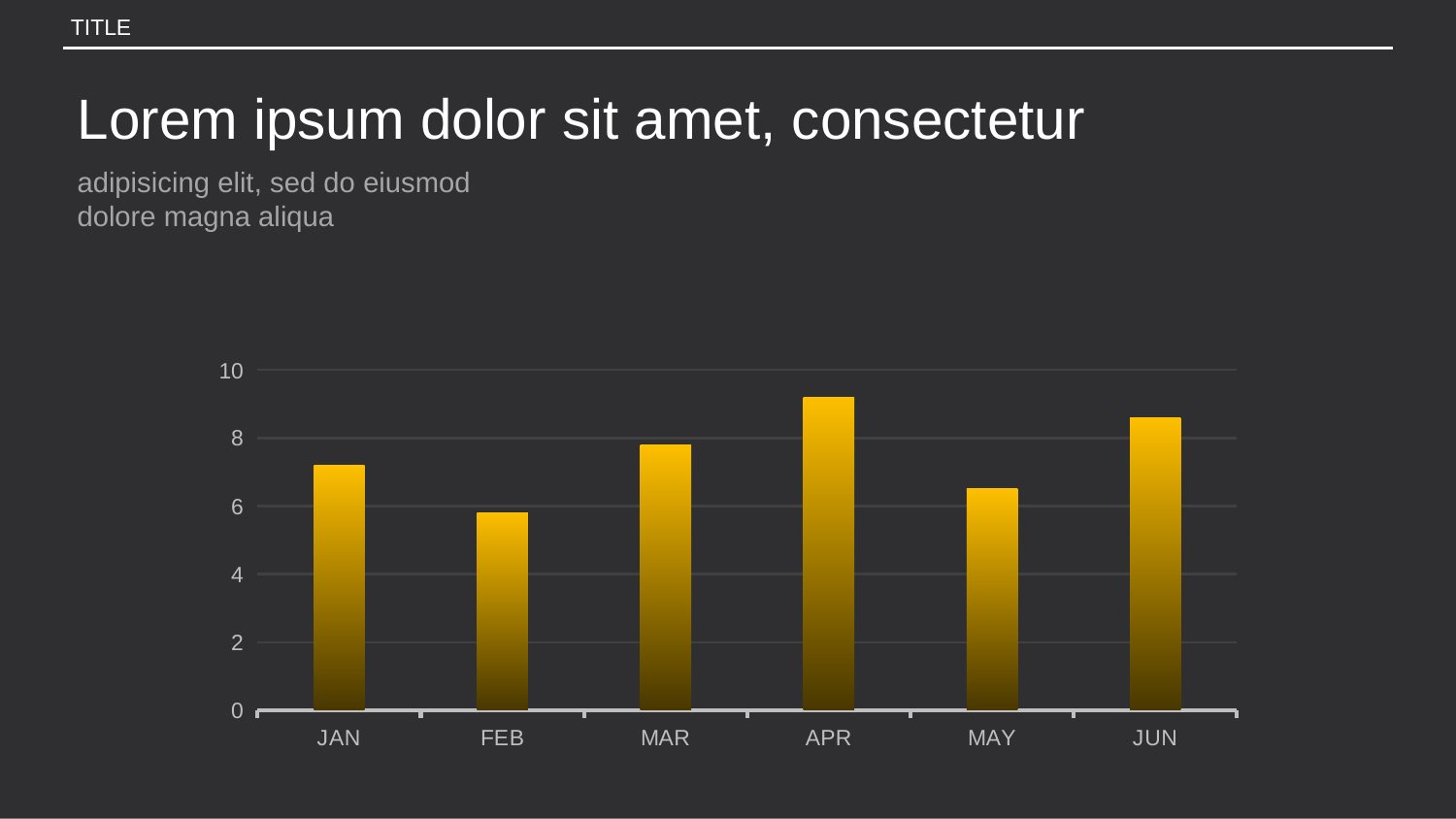

TITLE
Lorem ipsum dolor sit amet, consectetur
adipisicing elit, sed do eiusmod
dolore magna aliqua

### Chart

| Category | 열1 |
|---|---|
| JAN | 7.2 |
| FEB | 5.8 |
| MAR | 7.8 |
| APR | 9.2 |
| MAY | 6.5 |
| JUN | 8.6 |